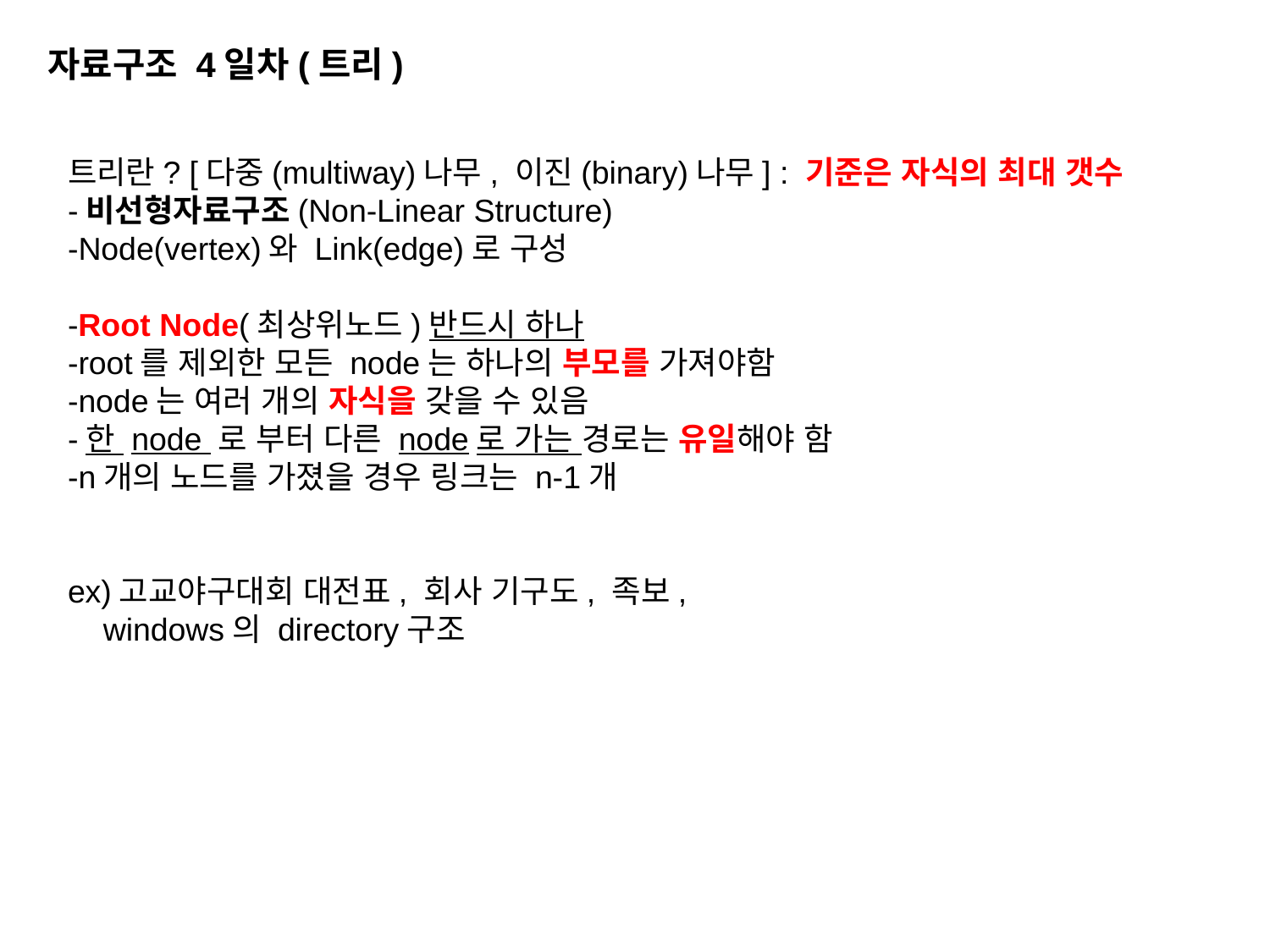

자료구조 4일차(트리)
트리란? [다중(multiway)나무, 이진(binary)나무] : 기준은 자식의 최대 갯수
-비선형자료구조(Non-Linear Structure)
-Node(vertex)와 Link(edge)로 구성

-Root Node(최상위노드)반드시 하나
-root를 제외한 모든 node는 하나의 부모를 가져야함
-node는 여러 개의 자식을 갖을 수 있음
-한 node 로 부터 다른 node로 가는 경로는 유일해야 함
-n개의 노드를 가졌을 경우 링크는 n-1개

ex)고교야구대회 대전표, 회사 기구도, 족보,
    windows의 directory구조